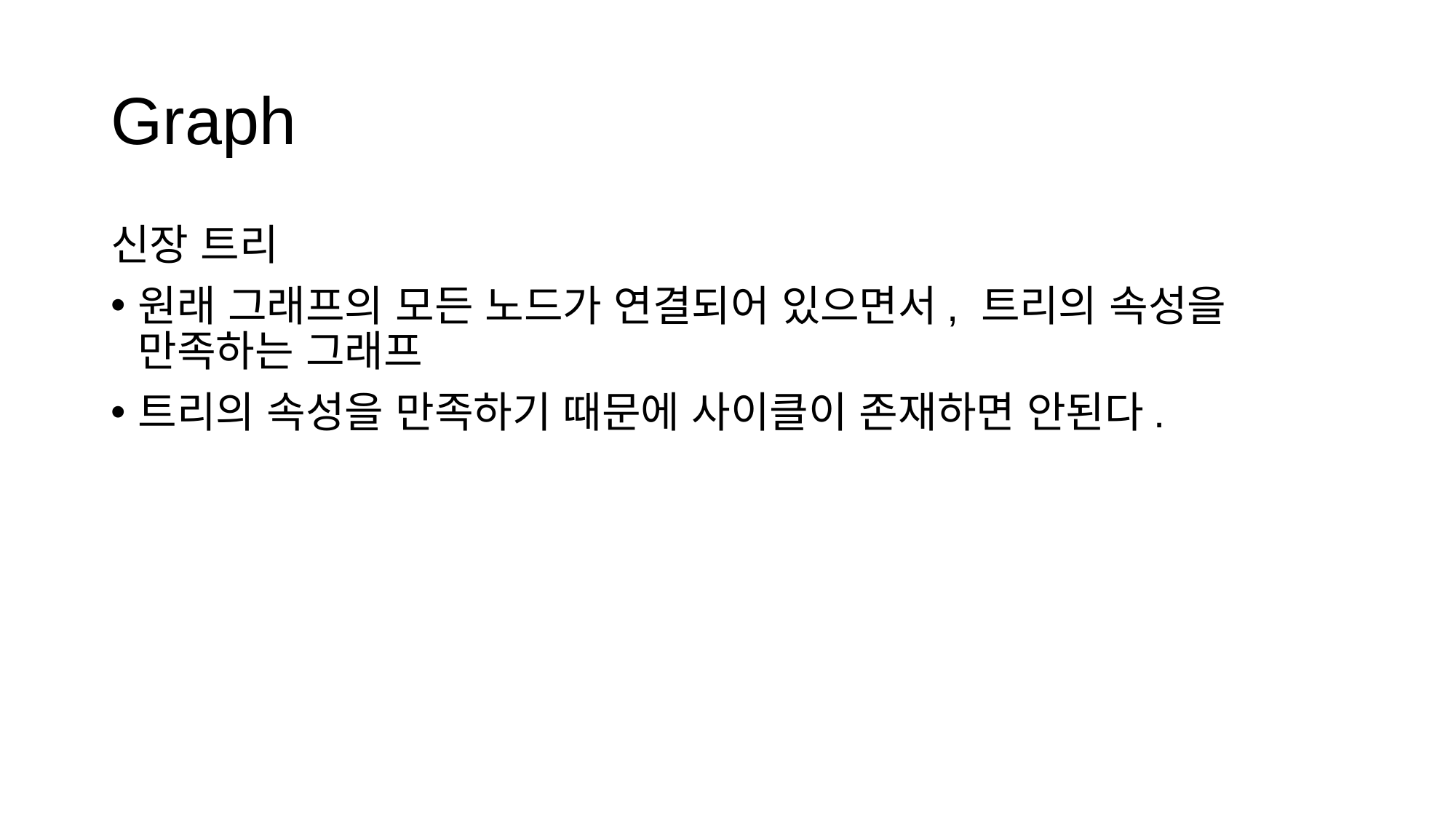

# Graph
신장 트리
원래 그래프의 모든 노드가 연결되어 있으면서, 트리의 속성을 만족하는 그래프
트리의 속성을 만족하기 때문에 사이클이 존재하면 안된다.